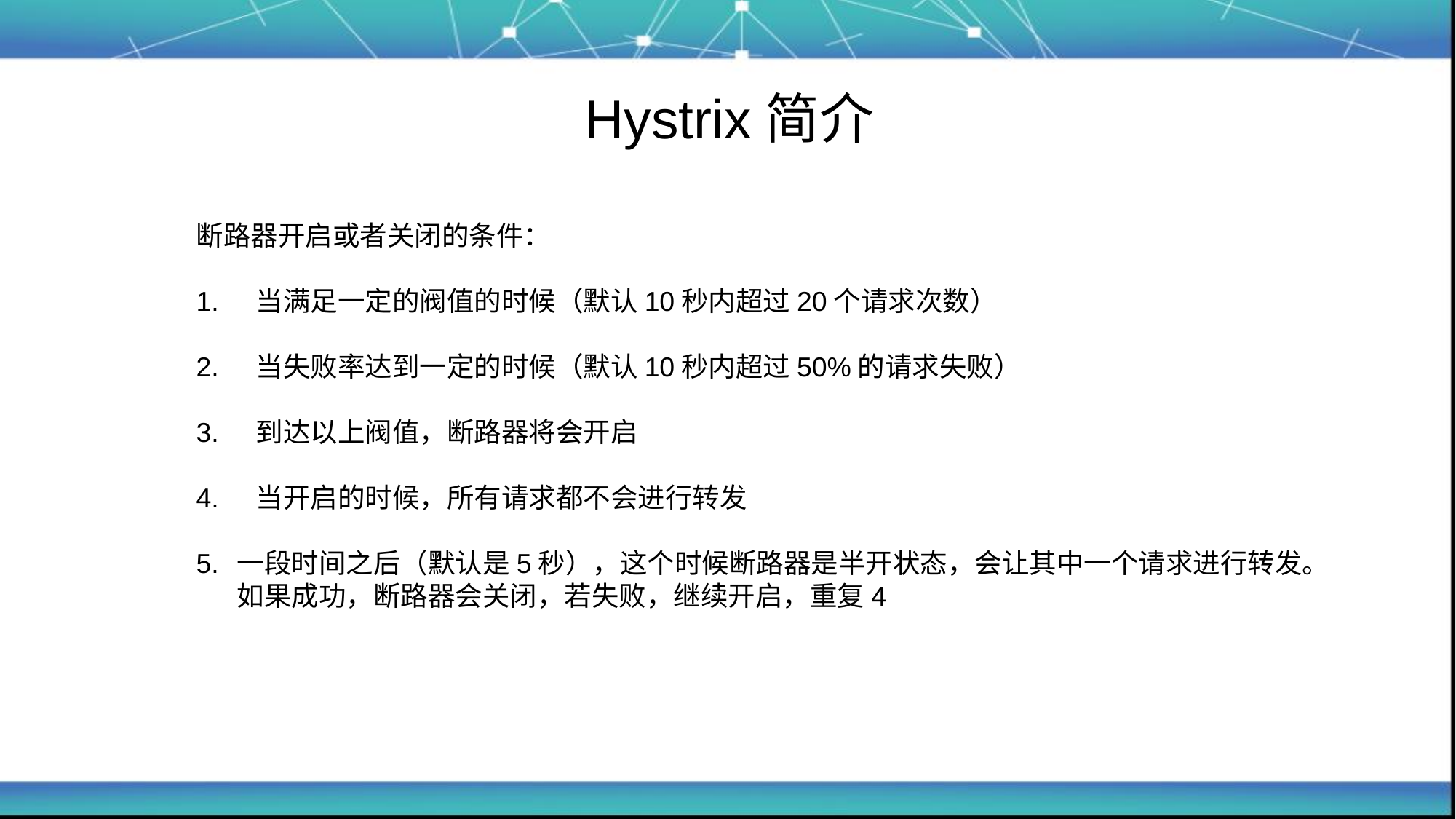

# Hystrix简介
断路器开启或者关闭的条件：

  当满足一定的阀值的时候（默认10秒内超过20个请求次数）

  当失败率达到一定的时候（默认10秒内超过50%的请求失败）

  到达以上阀值，断路器将会开启

  当开启的时候，所有请求都不会进行转发

一段时间之后（默认是5秒），这个时候断路器是半开状态，会让其中一个请求进行转发。如果成功，断路器会关闭，若失败，继续开启，重复4